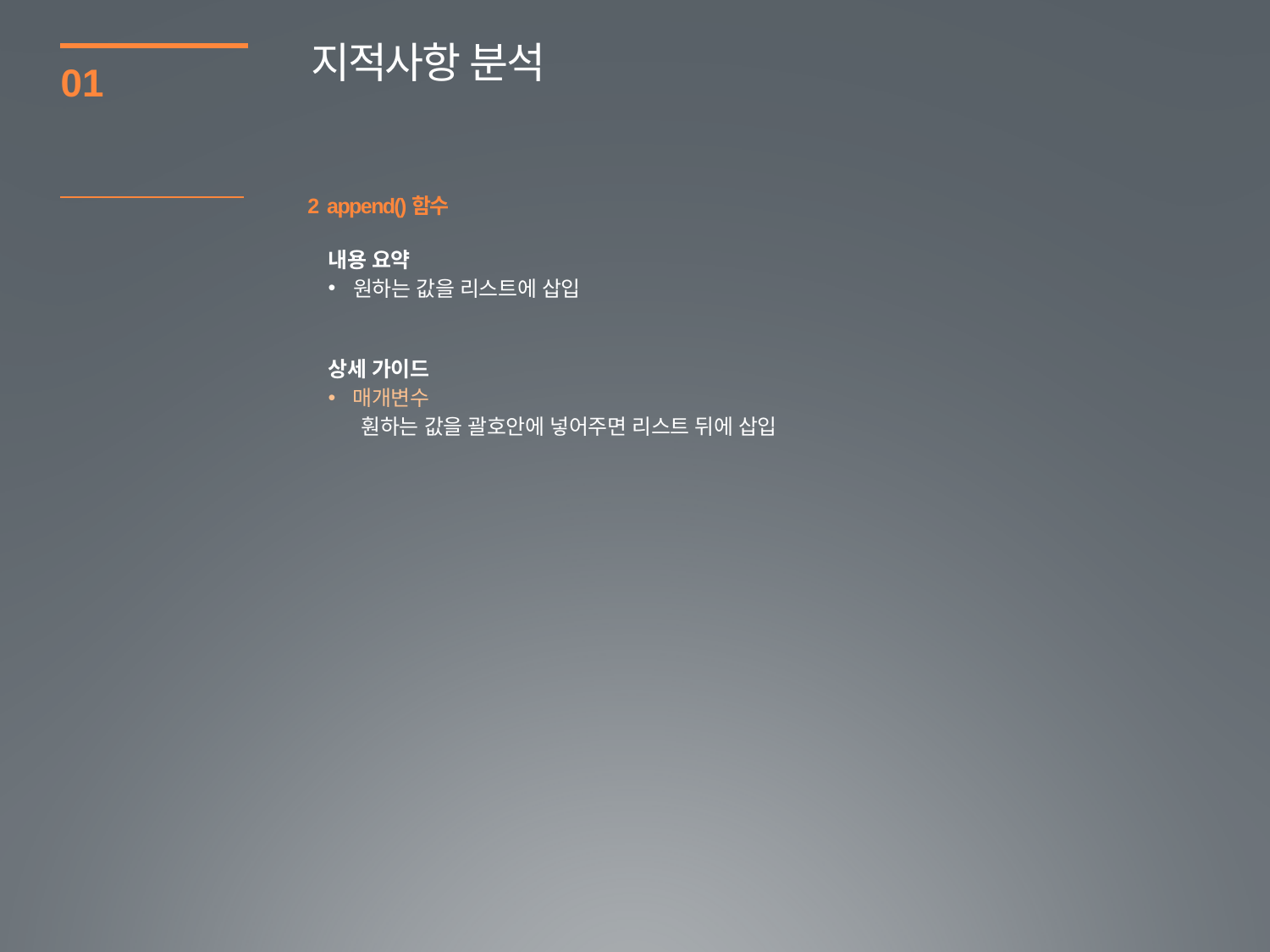

지적사항 분석
01
2  append()함수
내용 요약
원하는 값을 리스트에 삽입
상세 가이드
매개변수
     훤하는 값을 괄호안에 넣어주면 리스트 뒤에 삽입